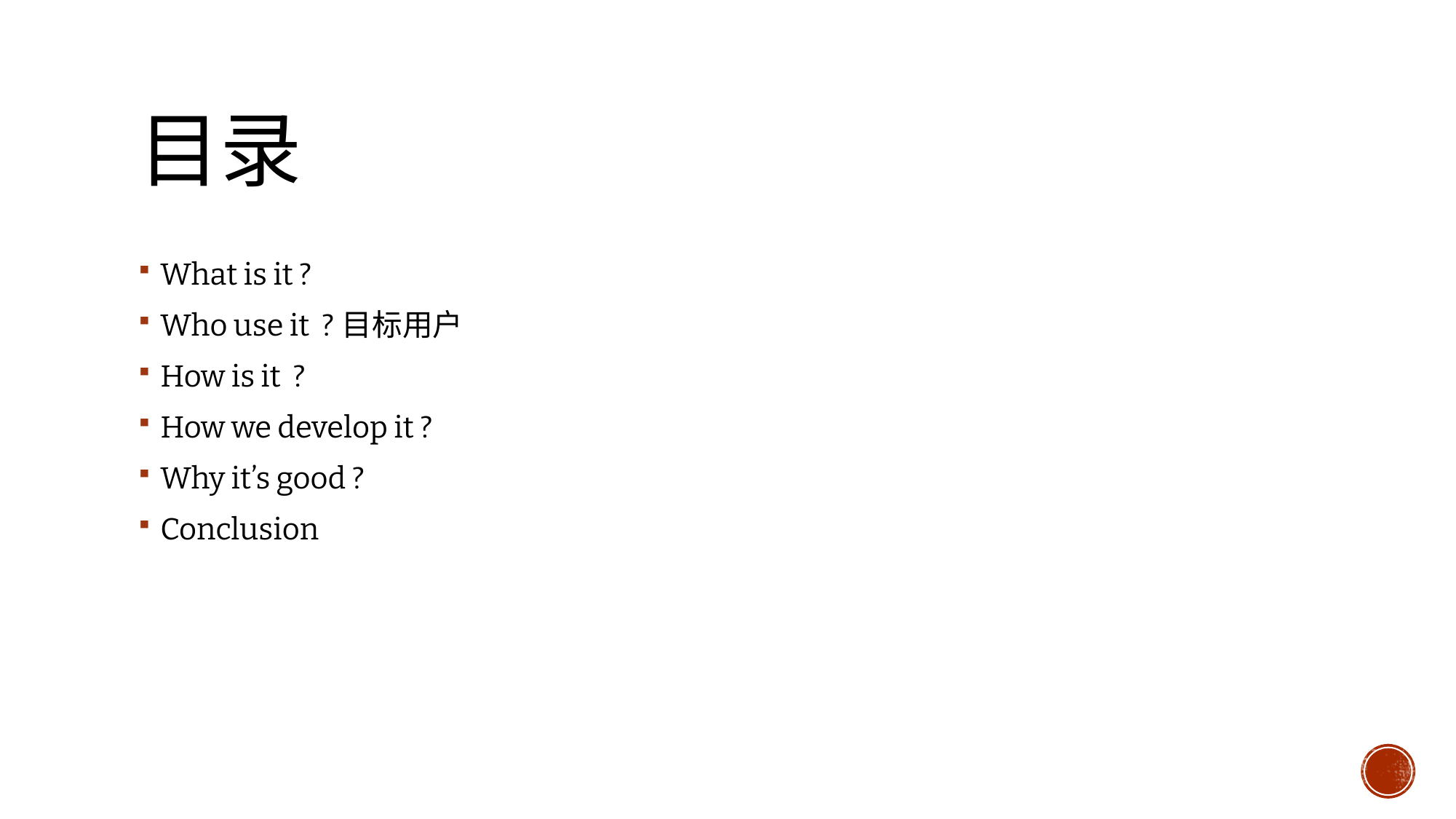

# 目录
What is it ?
Who use it  ?目标用户
How is it  ?
How we develop it ?
Why it’s good ?
Conclusion